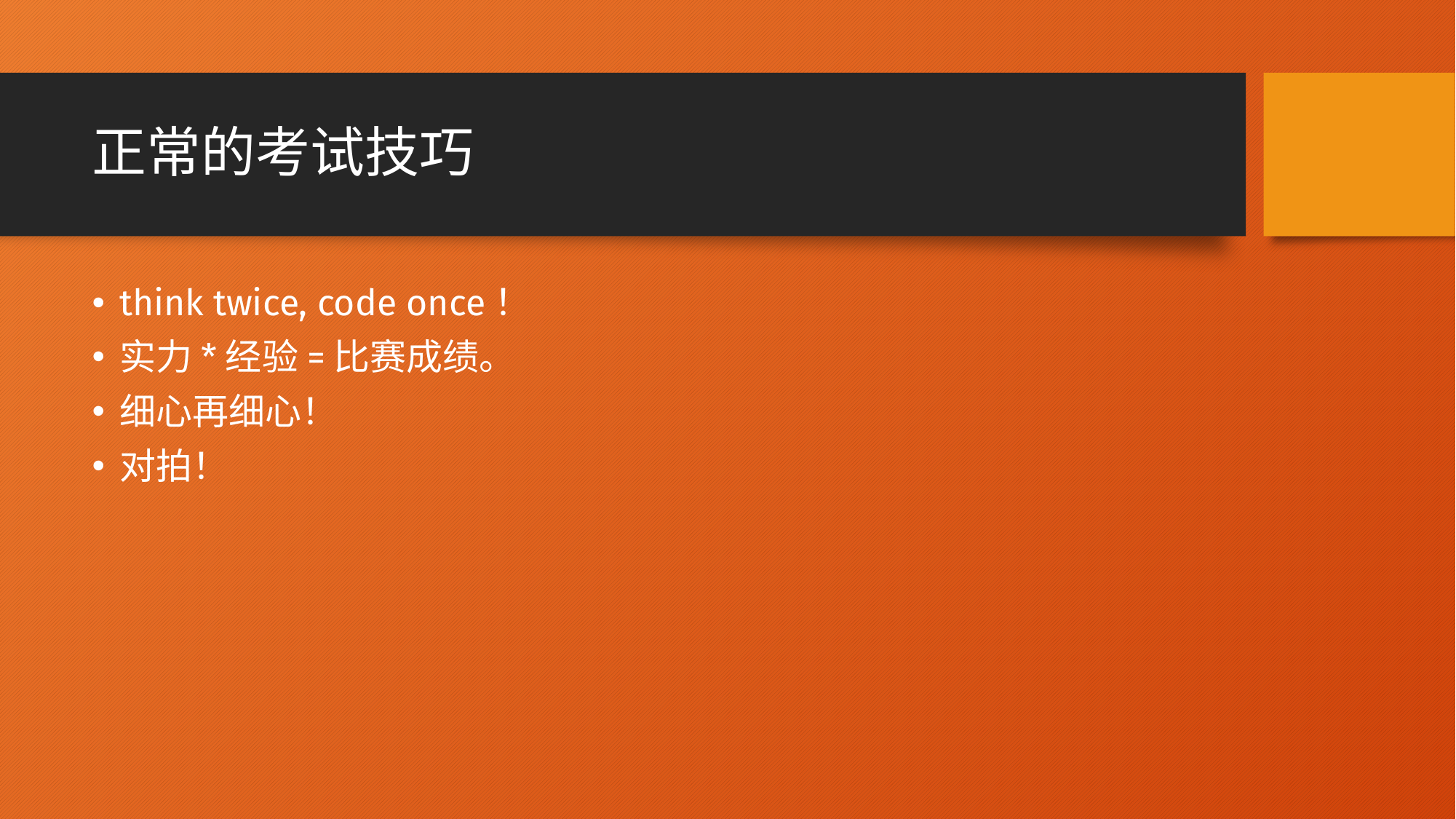

# 正常的考试技巧
think twice, code once！
实力*经验=比赛成绩。
细心再细心！
对拍！